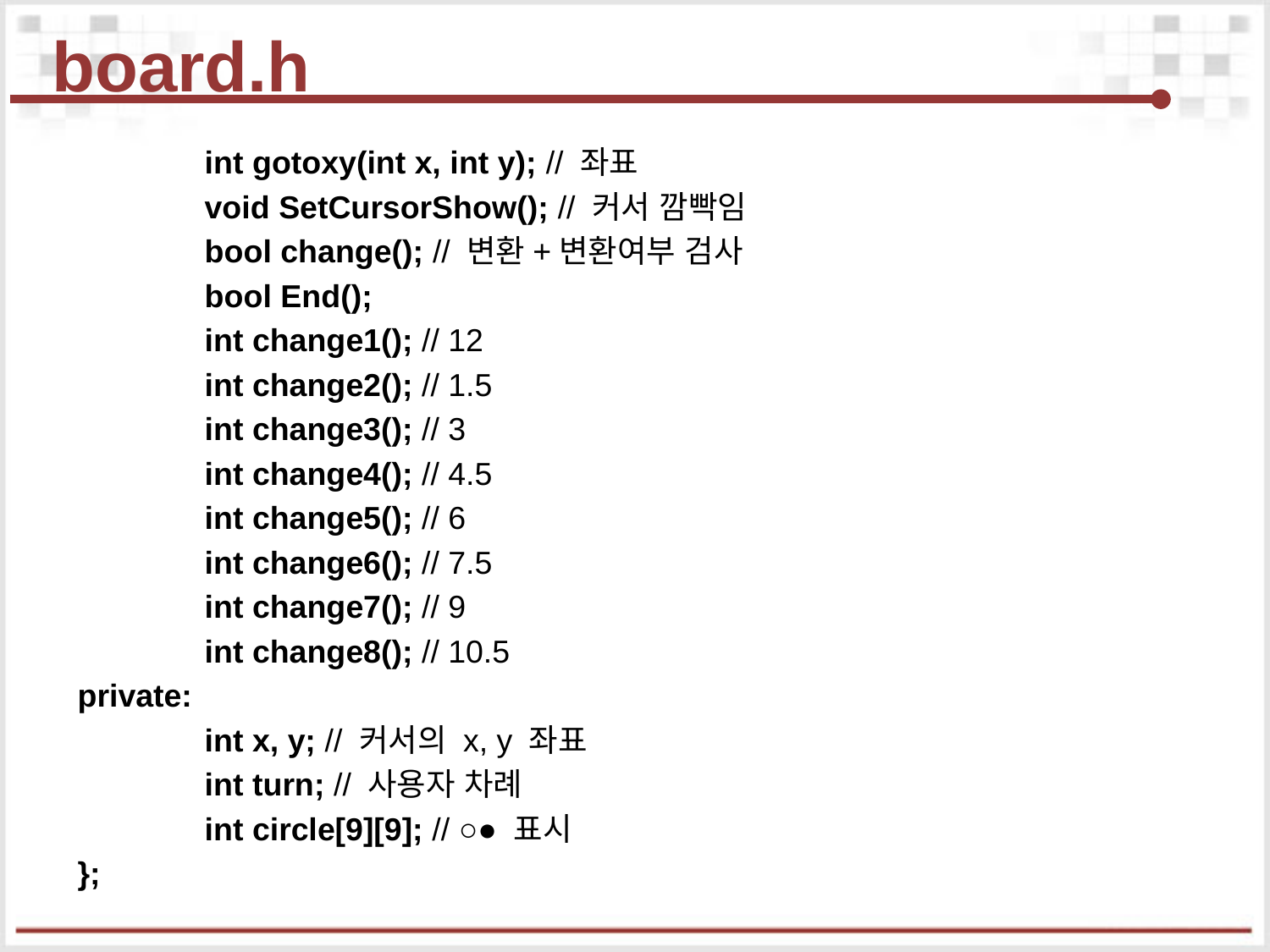

# board.h

	int gotoxy(int x, int y); // 좌표
	void SetCursorShow(); // 커서 깜빡임
	bool change(); // 변환+변환여부 검사
	bool End();
	int change1(); // 12
	int change2(); // 1.5
	int change3(); // 3
	int change4(); // 4.5
	int change5(); // 6
	int change6(); // 7.5
	int change7(); // 9
	int change8(); // 10.5
private:
	int x, y; // 커서의 x, y 좌표
	int turn; // 사용자 차례
	int circle[9][9]; // ○● 표시
};